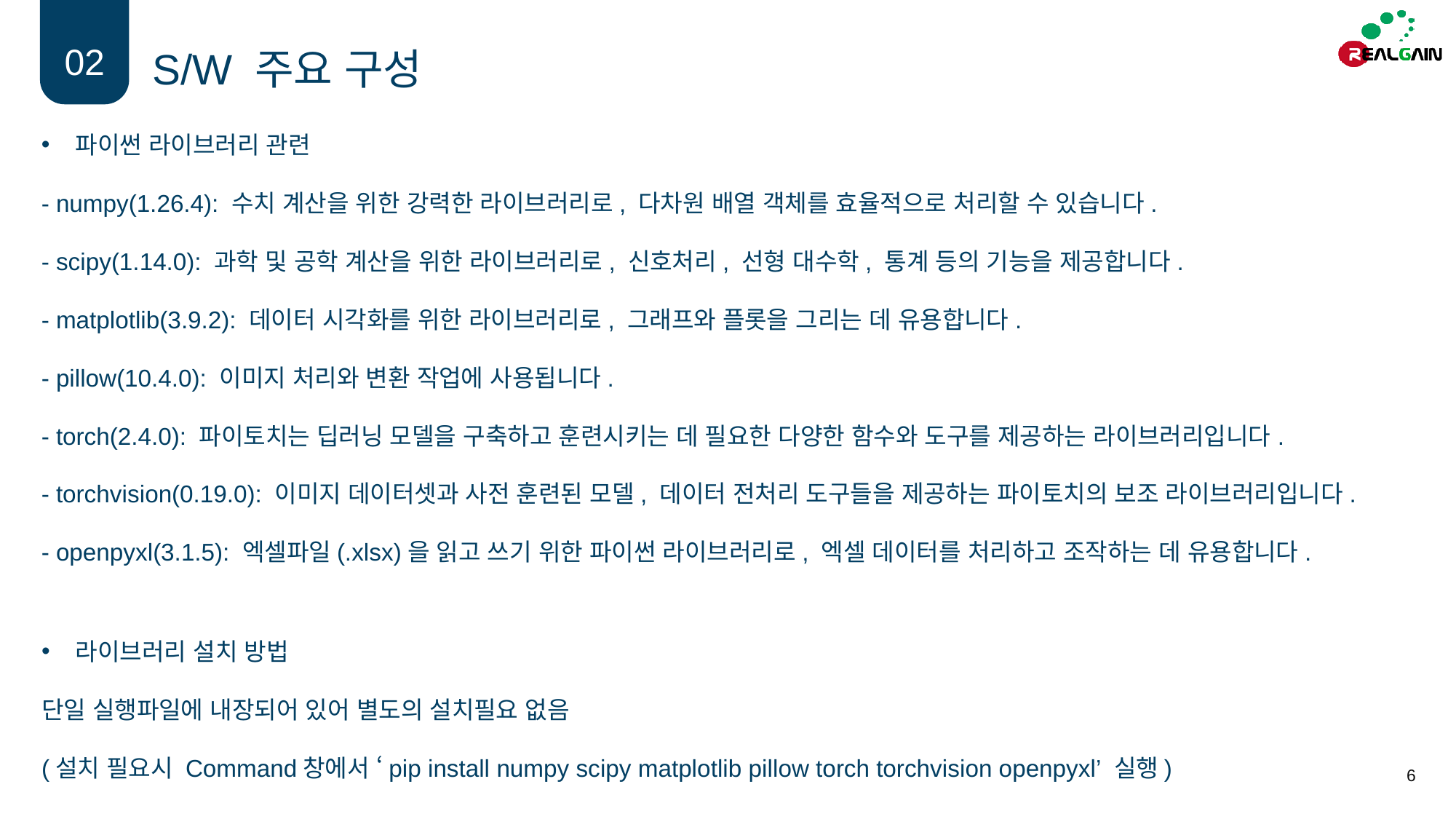

02
S/W 주요 구성
파이썬 라이브러리 관련

- numpy(1.26.4): 수치 계산을 위한 강력한 라이브러리로, 다차원 배열 객체를 효율적으로 처리할 수 있습니다.

- scipy(1.14.0): 과학 및 공학 계산을 위한 라이브러리로, 신호처리, 선형 대수학, 통계 등의 기능을 제공합니다.

- matplotlib(3.9.2): 데이터 시각화를 위한 라이브러리로, 그래프와 플롯을 그리는 데 유용합니다.

- pillow(10.4.0): 이미지 처리와 변환 작업에 사용됩니다.

- torch(2.4.0): 파이토치는 딥러닝 모델을 구축하고 훈련시키는 데 필요한 다양한 함수와 도구를 제공하는 라이브러리입니다.

- torchvision(0.19.0): 이미지 데이터셋과 사전 훈련된 모델, 데이터 전처리 도구들을 제공하는 파이토치의 보조 라이브러리입니다.

- openpyxl(3.1.5): 엑셀파일(.xlsx)을 읽고 쓰기 위한 파이썬 라이브러리로, 엑셀 데이터를 처리하고 조작하는 데 유용합니다.
라이브러리 설치 방법

단일 실행파일에 내장되어 있어 별도의 설치필요 없음

(설치 필요시 Command창에서 ‘pip install numpy scipy matplotlib pillow torch torchvision openpyxl’ 실행)